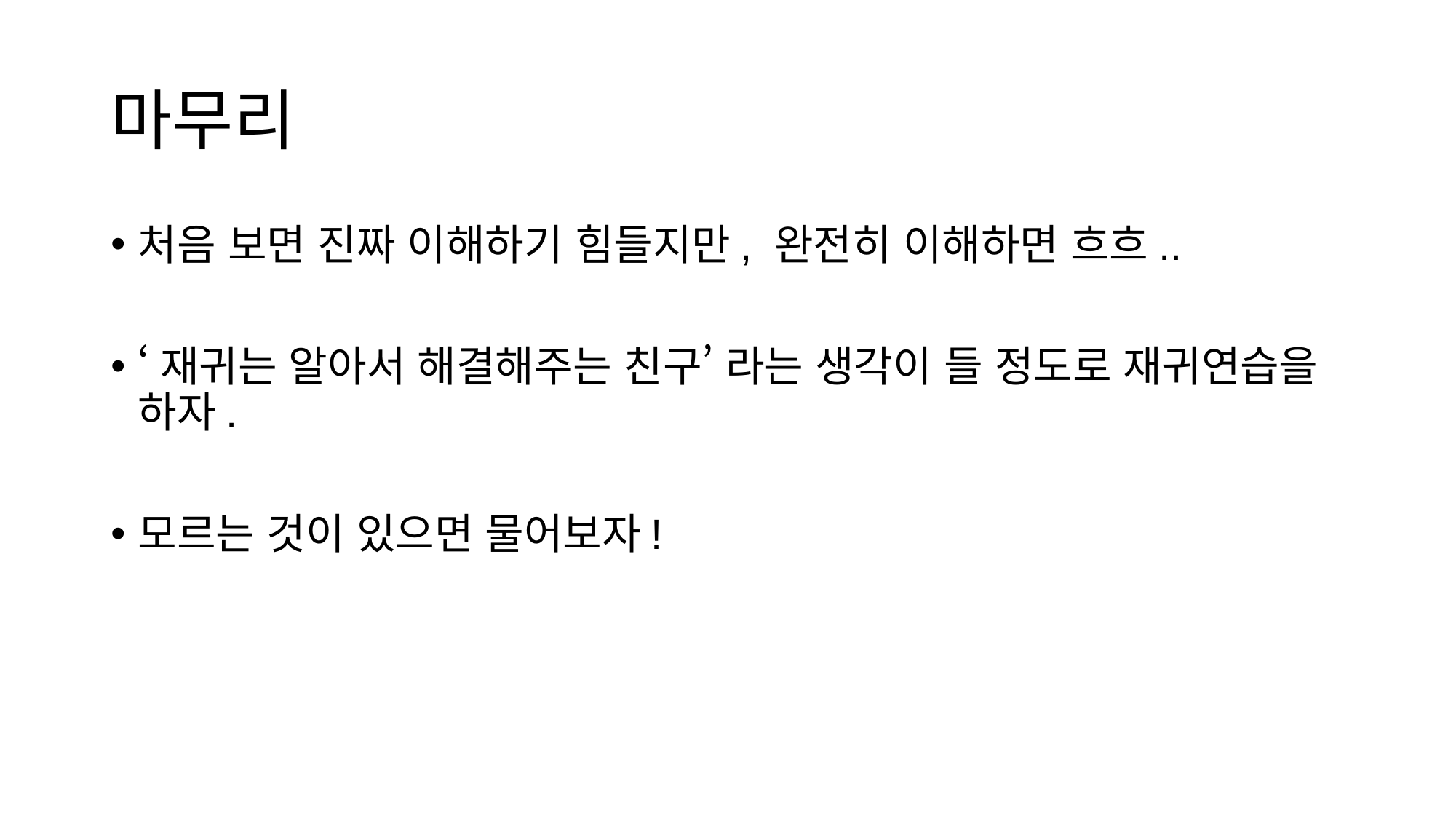

# 마무리
처음 보면 진짜 이해하기 힘들지만, 완전히 이해하면 흐흐..

‘재귀는 알아서 해결해주는 친구’ 라는 생각이 들 정도로 재귀연습을 하자.

모르는 것이 있으면 물어보자!